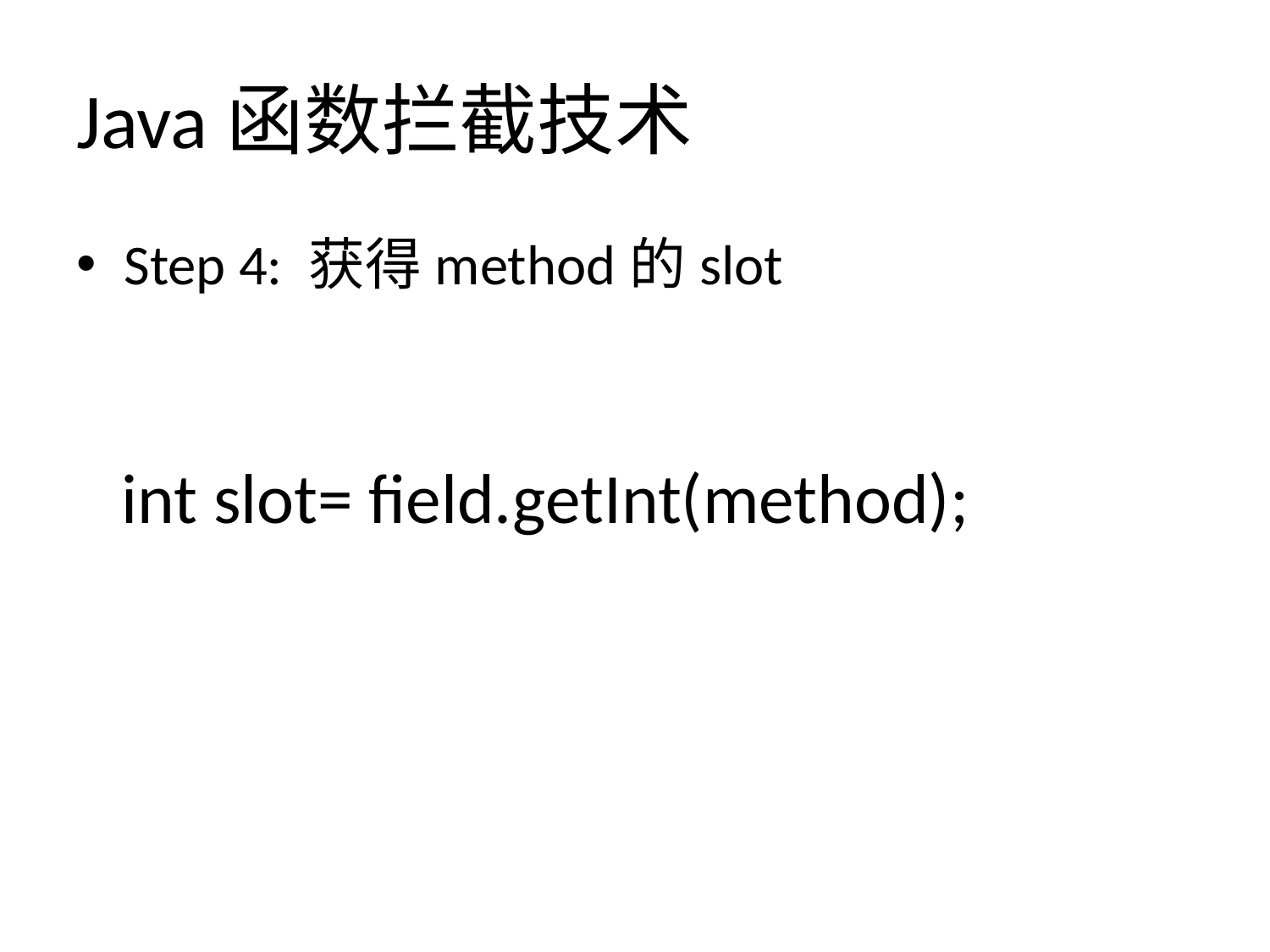

# Java函数拦截技术
Step 4: 获得method的slot
int slot= field.getInt(method);